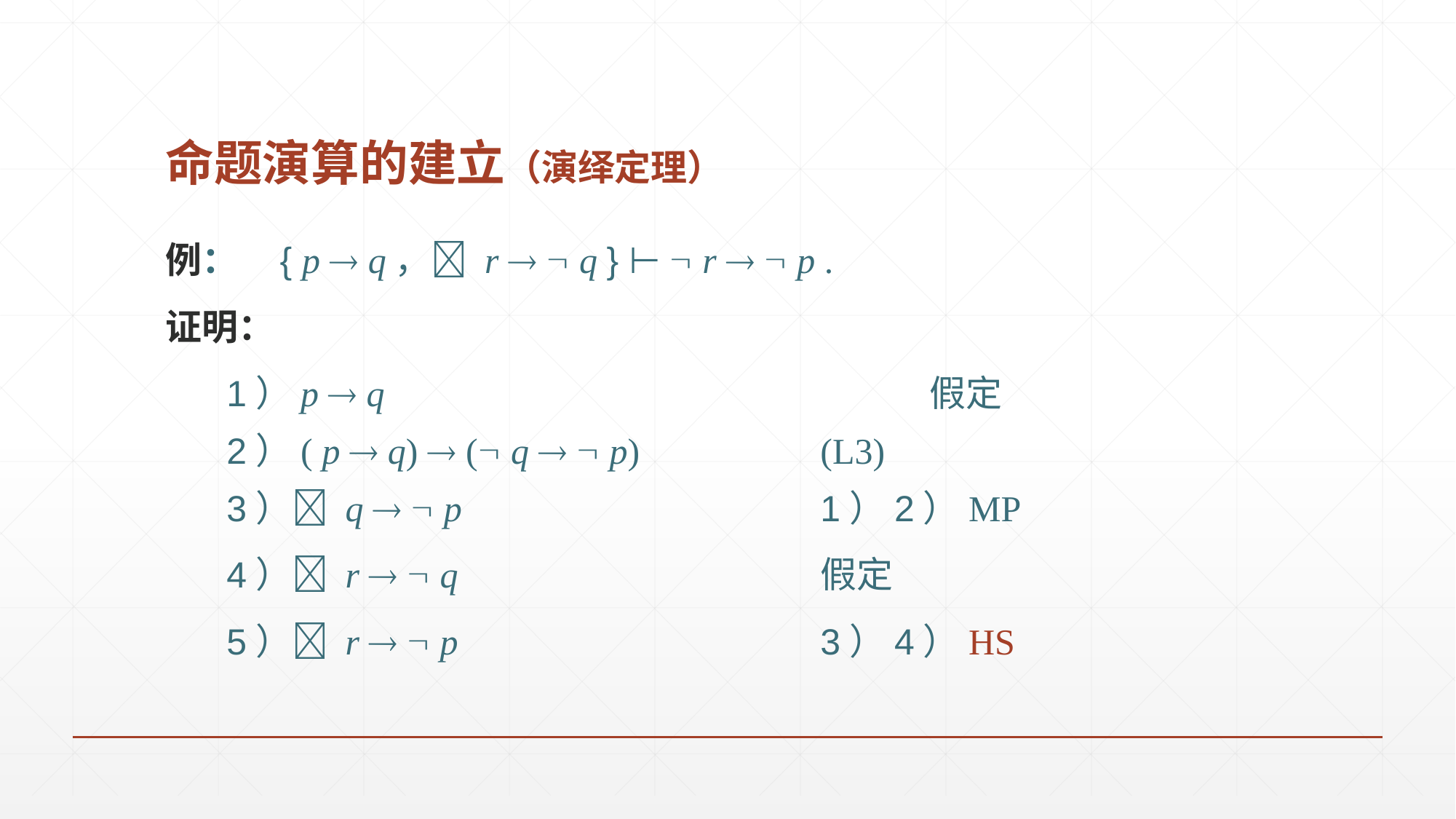

# 命题演算的建立（演绎定理）
例：    { p → q，¬ r → ¬ q } ⊢ ¬ r → ¬ p .
证明：
      1）p → q					假定
      2）( p → q) → (¬ q → ¬ p) 		(L3)
      3）¬ q → ¬ p				1）2）MP
      4）¬ r → ¬ q 				假定
      5）¬ r → ¬ p 				3）4）HS